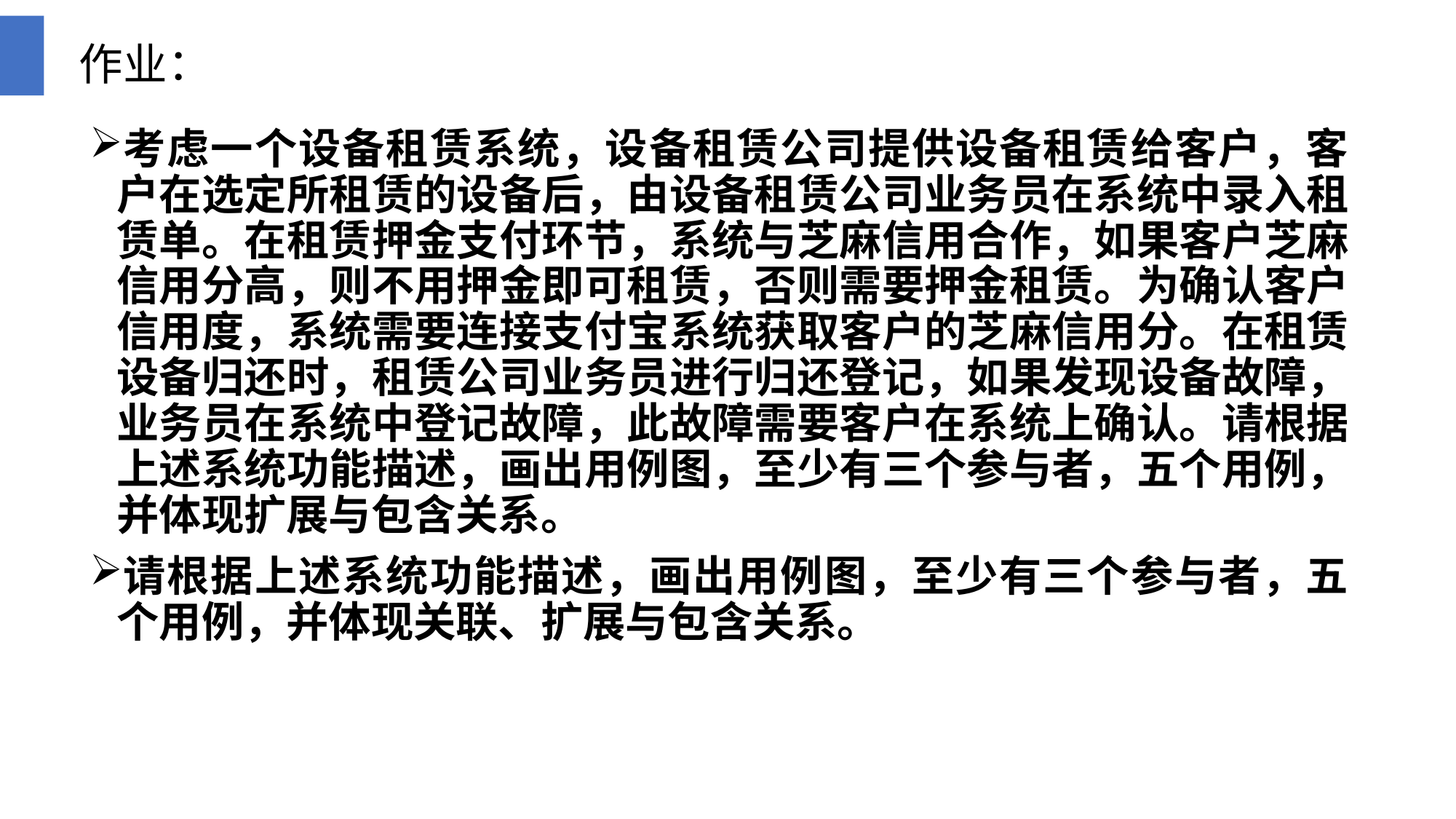

# 作业：
考虑一个设备租赁系统，设备租赁公司提供设备租赁给客户，客户在选定所租赁的设备后，由设备租赁公司业务员在系统中录入租赁单。在租赁押金支付环节，系统与芝麻信用合作，如果客户芝麻信用分高，则不用押金即可租赁，否则需要押金租赁。为确认客户信用度，系统需要连接支付宝系统获取客户的芝麻信用分。在租赁设备归还时，租赁公司业务员进行归还登记，如果发现设备故障，业务员在系统中登记故障，此故障需要客户在系统上确认。请根据上述系统功能描述，画出用例图，至少有三个参与者，五个用例，并体现扩展与包含关系。
请根据上述系统功能描述，画出用例图，至少有三个参与者，五个用例，并体现关联、扩展与包含关系。